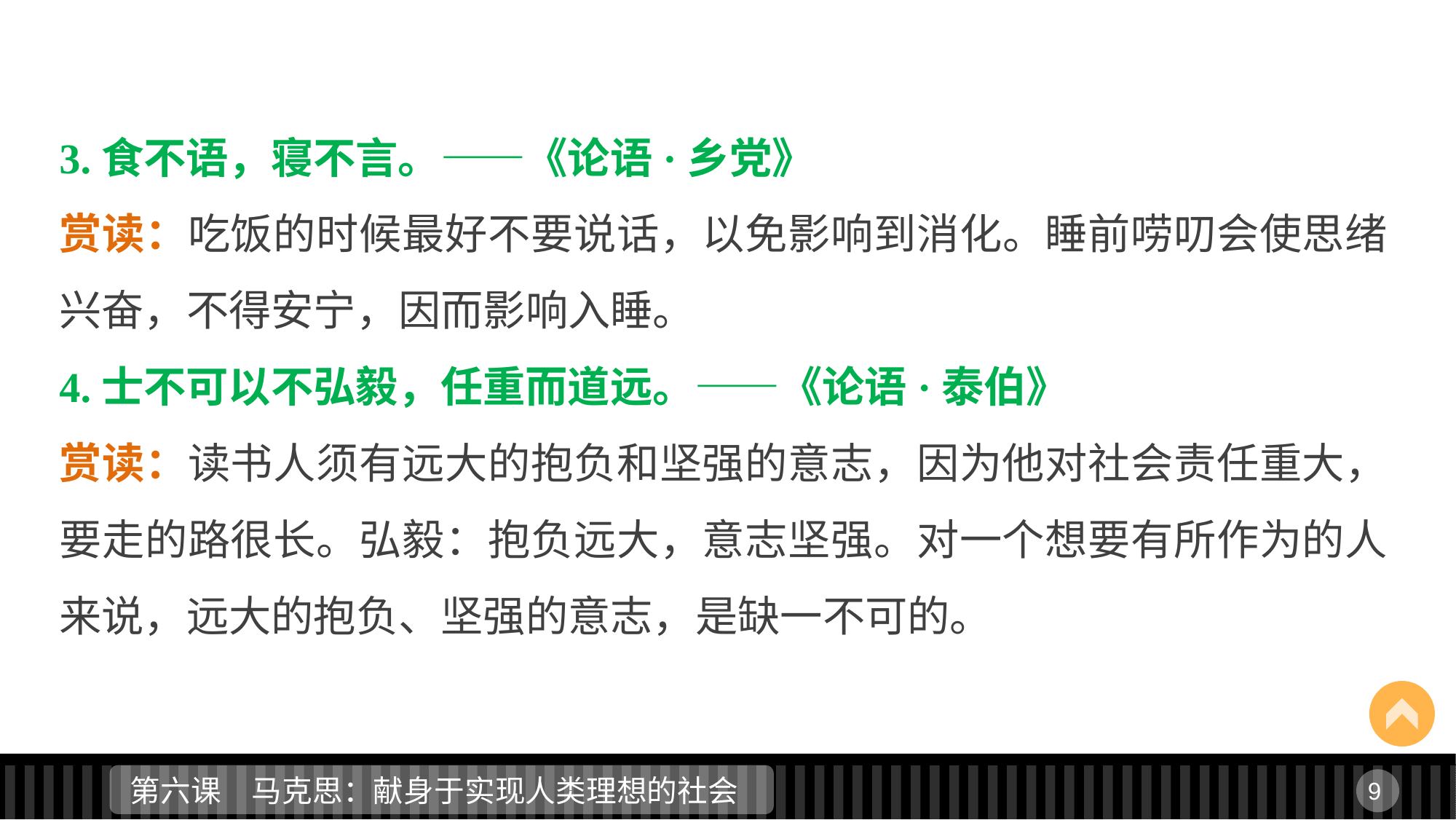

3.食不语，寝不言。——《论语·乡党》
赏读：吃饭的时候最好不要说话，以免影响到消化。睡前唠叨会使思绪兴奋，不得安宁，因而影响入睡。
4.士不可以不弘毅，任重而道远。——《论语·泰伯》
赏读：读书人须有远大的抱负和坚强的意志，因为他对社会责任重大，要走的路很长。弘毅：抱负远大，意志坚强。对一个想要有所作为的人来说，远大的抱负、坚强的意志，是缺一不可的。